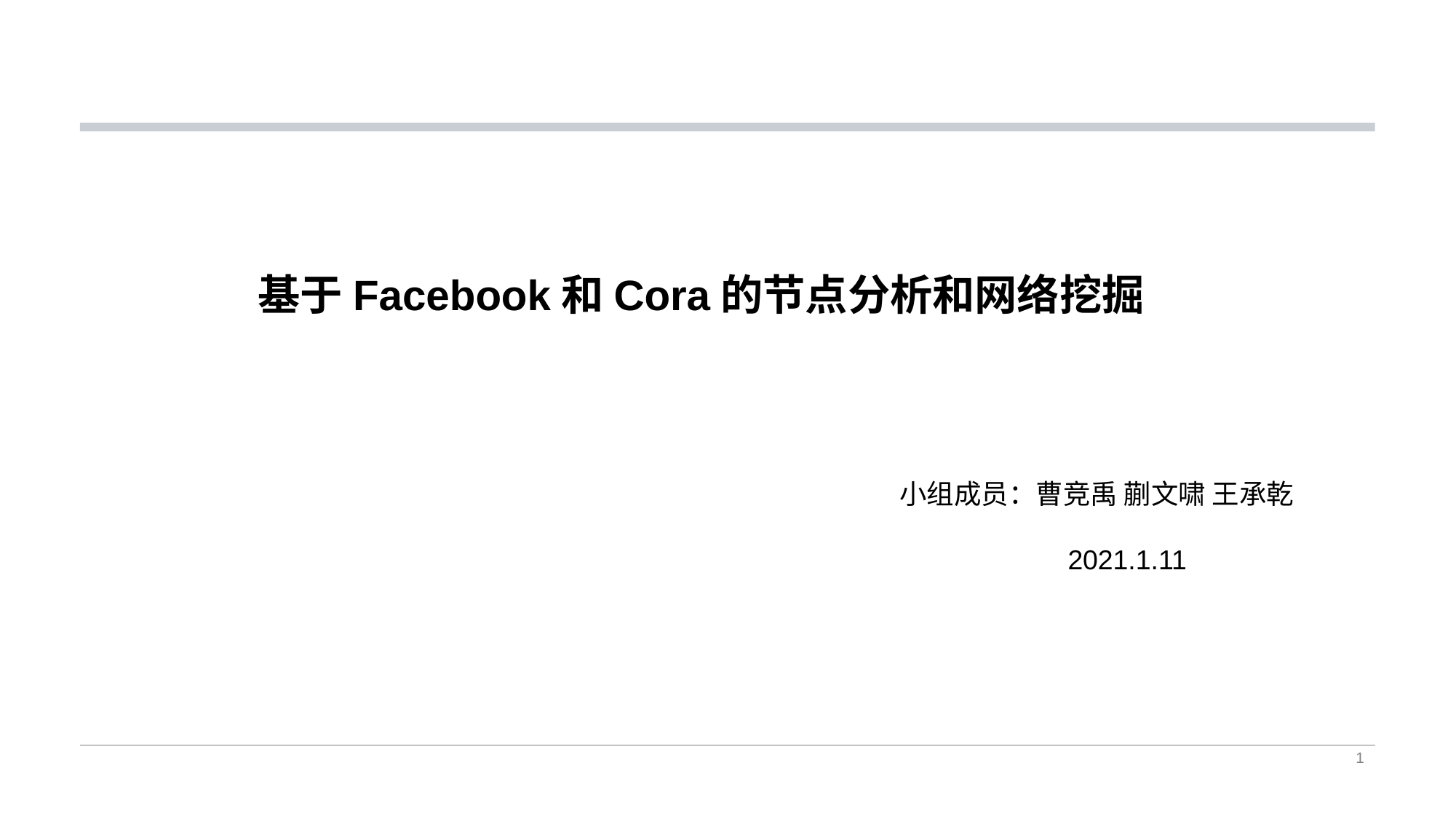

# 基于Facebook和Cora的节点分析和网络挖掘
小组成员：曹竞禹 蒯文啸 王承乾

                      2021.1.11
1